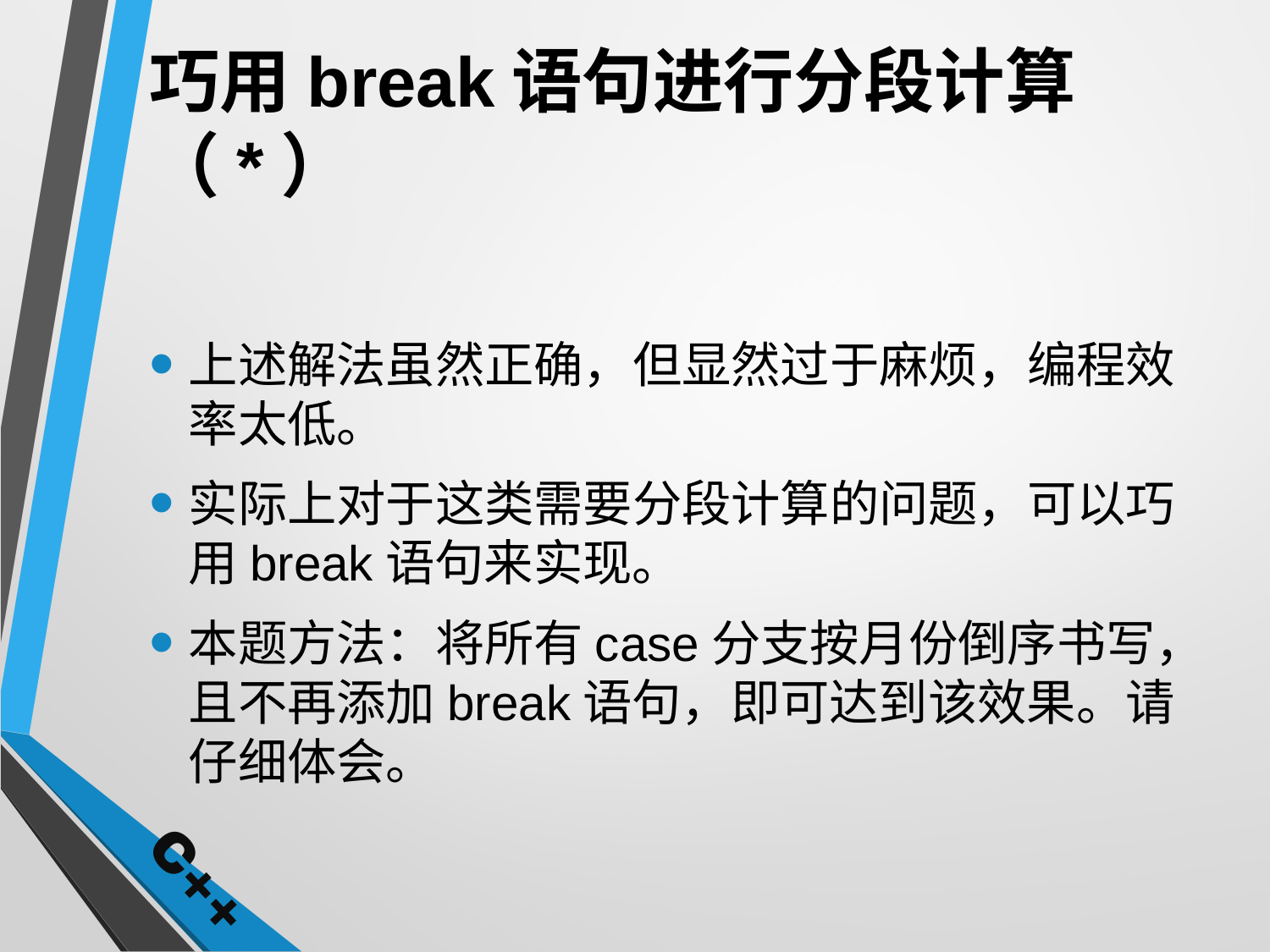

# 巧用break语句进行分段计算（*）
上述解法虽然正确，但显然过于麻烦，编程效率太低。
实际上对于这类需要分段计算的问题，可以巧用break语句来实现。
本题方法：将所有case分支按月份倒序书写，且不再添加break语句，即可达到该效果。请仔细体会。